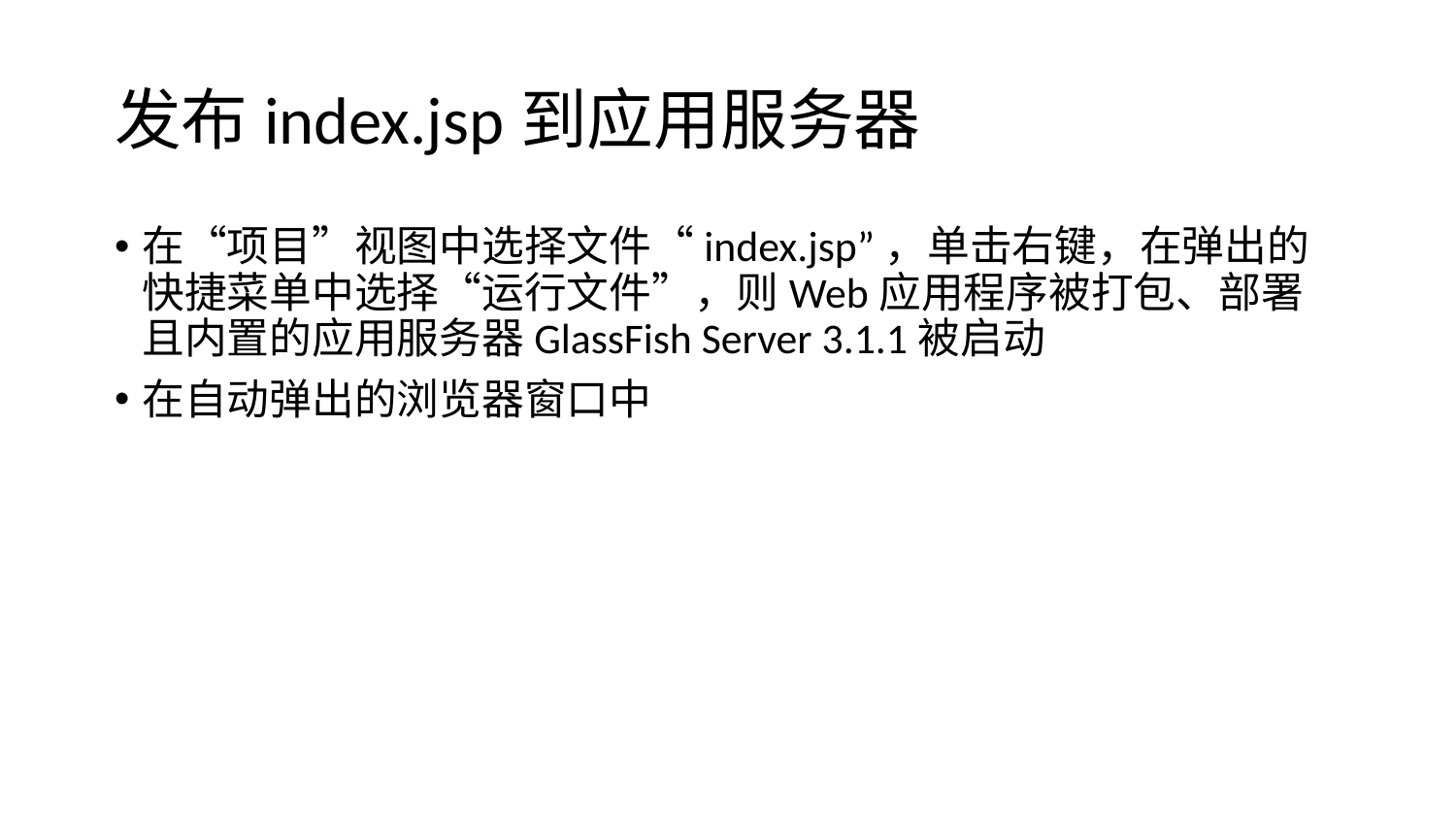

# 发布index.jsp到应用服务器
在“项目”视图中选择文件“index.jsp”，单击右键，在弹出的快捷菜单中选择“运行文件”，则Web应用程序被打包、部署且内置的应用服务器GlassFish Server 3.1.1被启动
在自动弹出的浏览器窗口中